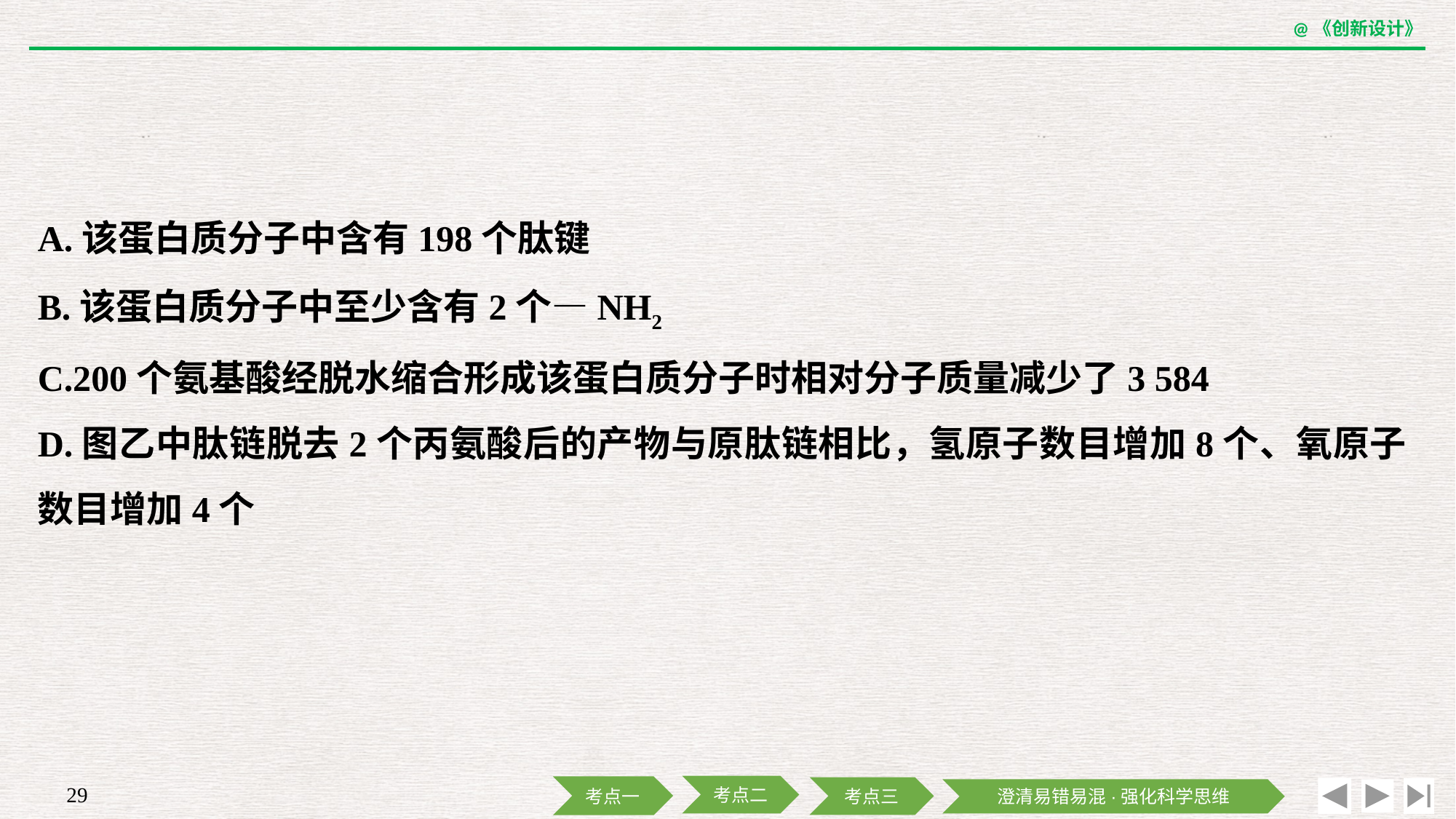

A.该蛋白质分子中含有198个肽键
B.该蛋白质分子中至少含有2个—NH2
C.200个氨基酸经脱水缩合形成该蛋白质分子时相对分子质量减少了3 584
D.图乙中肽链脱去2个丙氨酸后的产物与原肽链相比，氢原子数目增加8个、氧原子数目增加4个